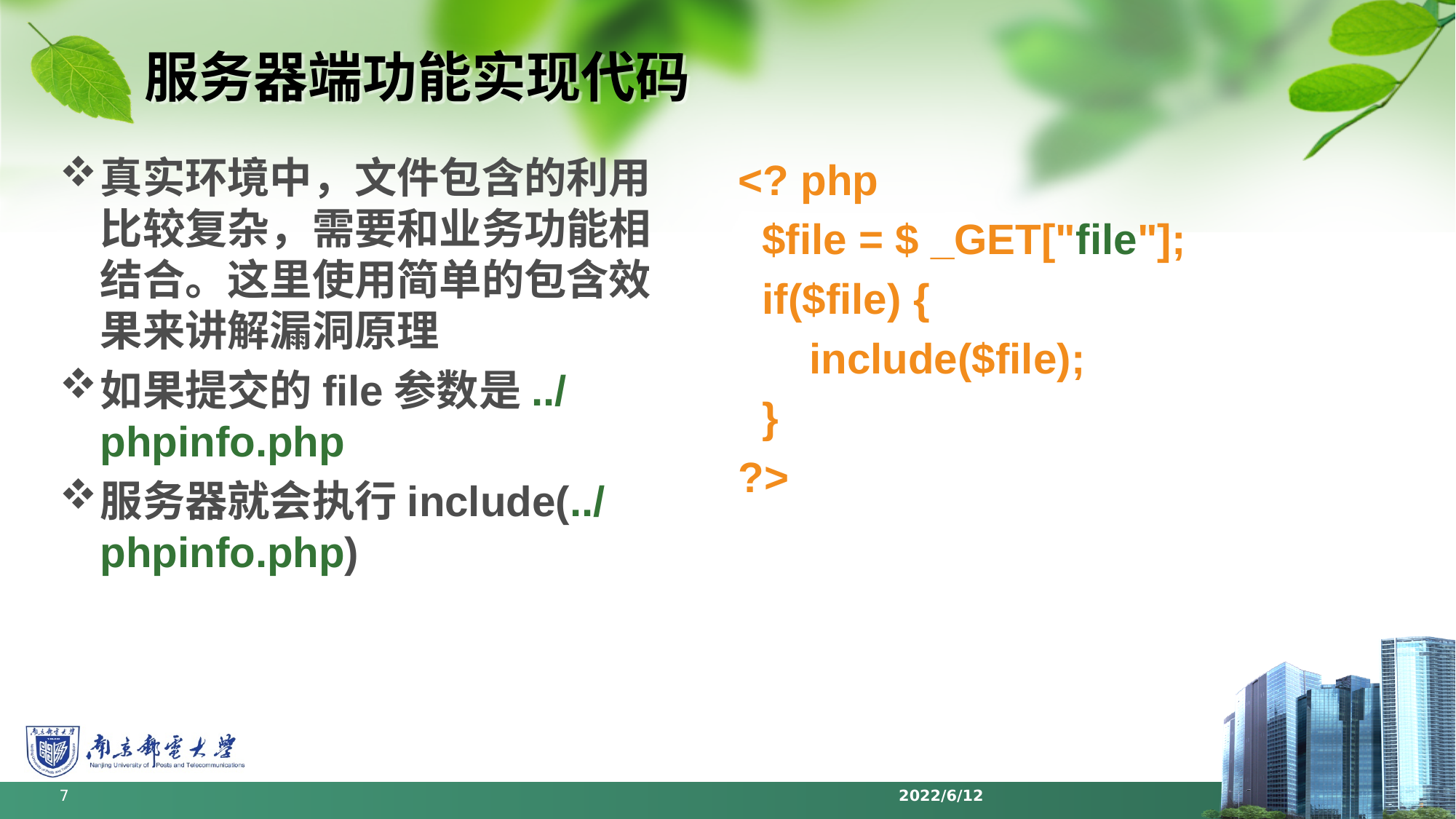

# 服务器端功能实现代码
真实环境中，文件包含的利用比较复杂，需要和业务功能相结合。这里使用简单的包含效果来讲解漏洞原理
如果提交的file参数是../phpinfo.php
服务器就会执行include(../phpinfo.php)

<? php
  $file = $ _GET["file"];
  if($file) {
      include($file);
  }
?>

7
2022/6/12